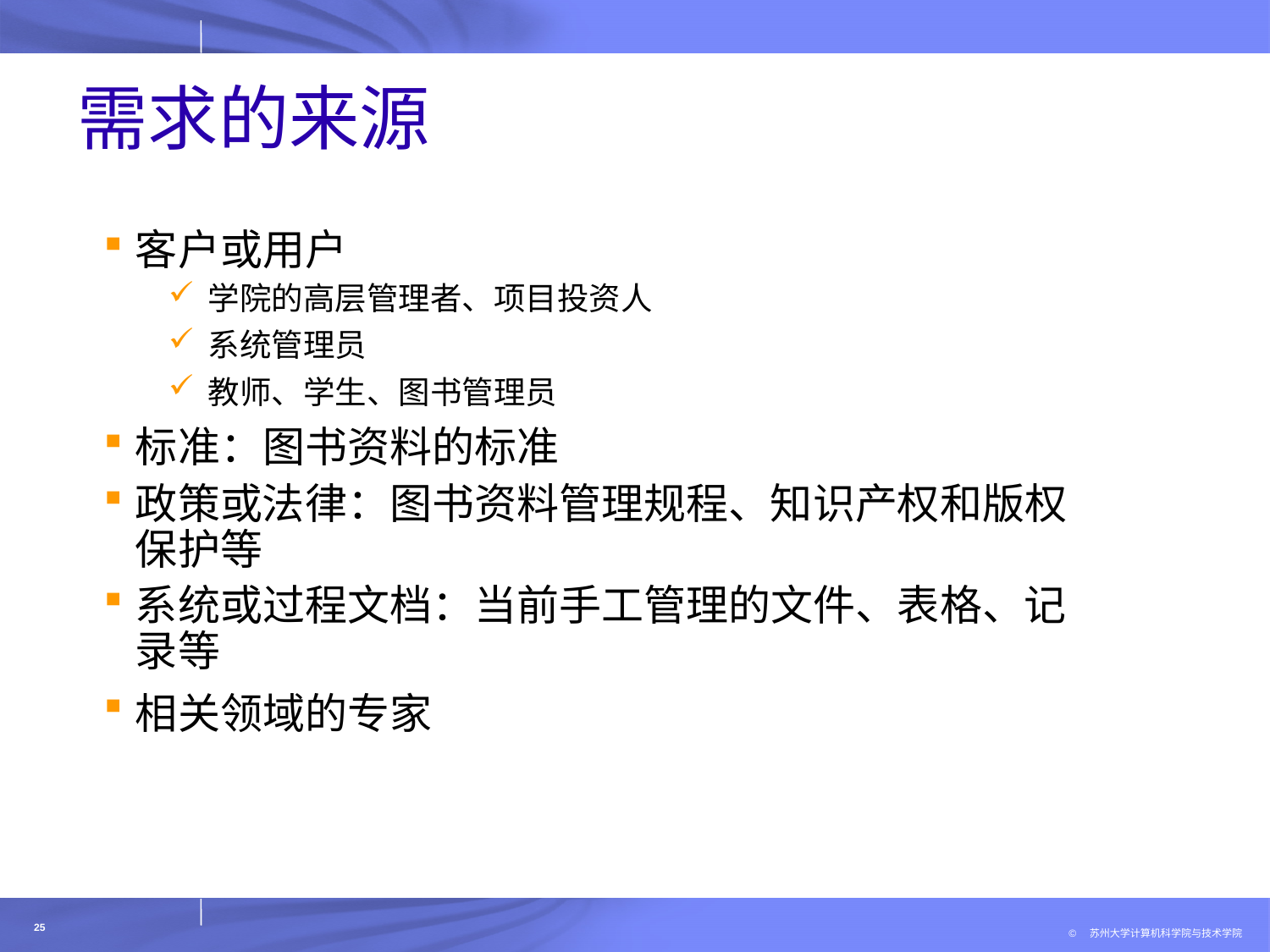

# 需求的来源
客户或用户
学院的高层管理者、项目投资人
系统管理员
教师、学生、图书管理员
标准：图书资料的标准
政策或法律：图书资料管理规程、知识产权和版权保护等
系统或过程文档：当前手工管理的文件、表格、记录等
相关领域的专家

25